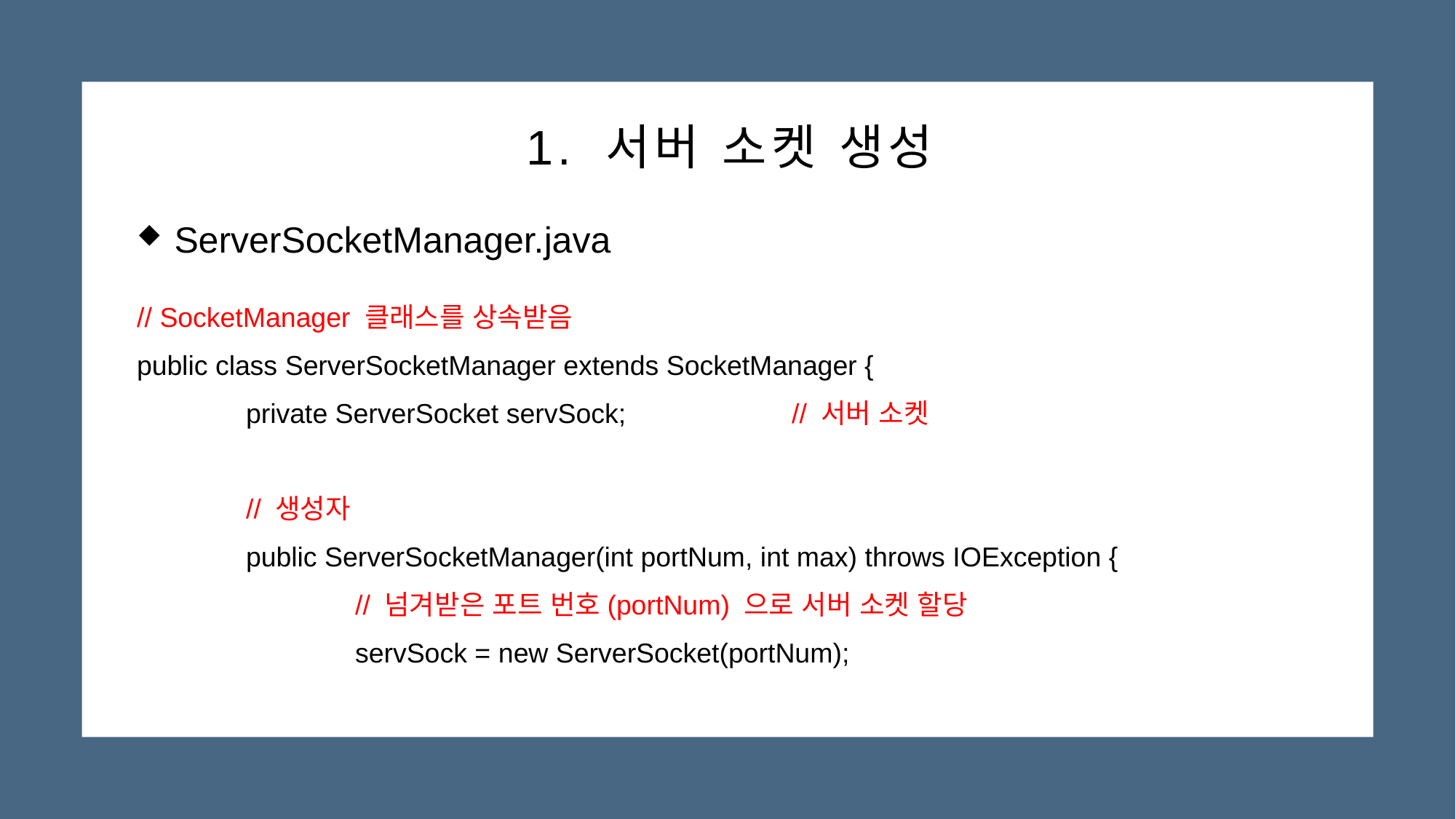

# 1. 서버 소켓 생성
 ServerSocketManager.java

// SocketManager 클래스를 상속받음
public class ServerSocketManager extends SocketManager {
	private ServerSocket servSock;		// 서버 소켓

	// 생성자
	public ServerSocketManager(int portNum, int max) throws IOException {
		// 넘겨받은 포트 번호(portNum) 으로 서버 소켓 할당
		servSock = new ServerSocket(portNum);